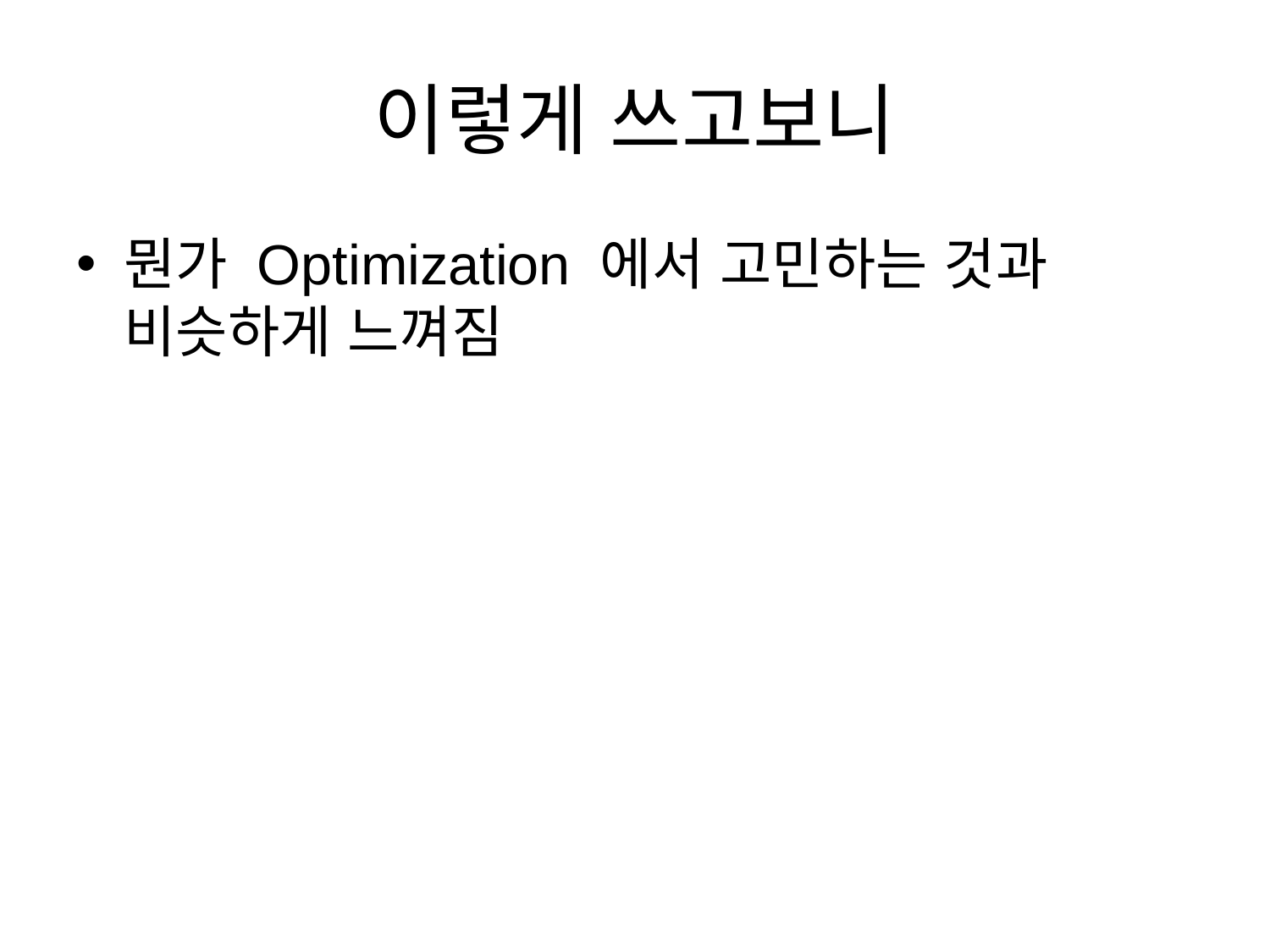

# 이렇게 쓰고보니
뭔가 Optimization 에서 고민하는 것과 비슷하게 느껴짐